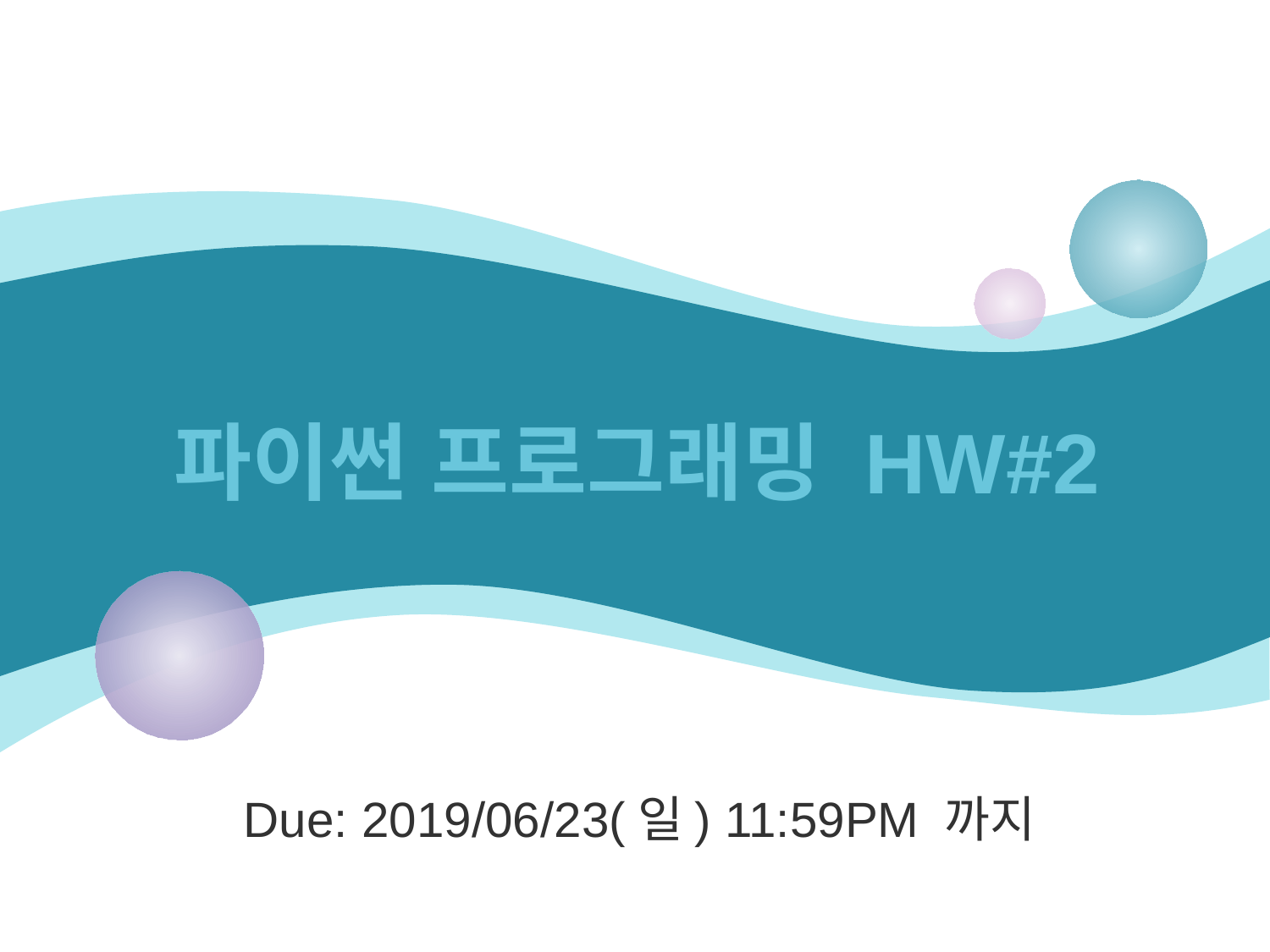

# 파이썬 프로그래밍 HW#2
Due: 2019/06/23(일) 11:59PM 까지